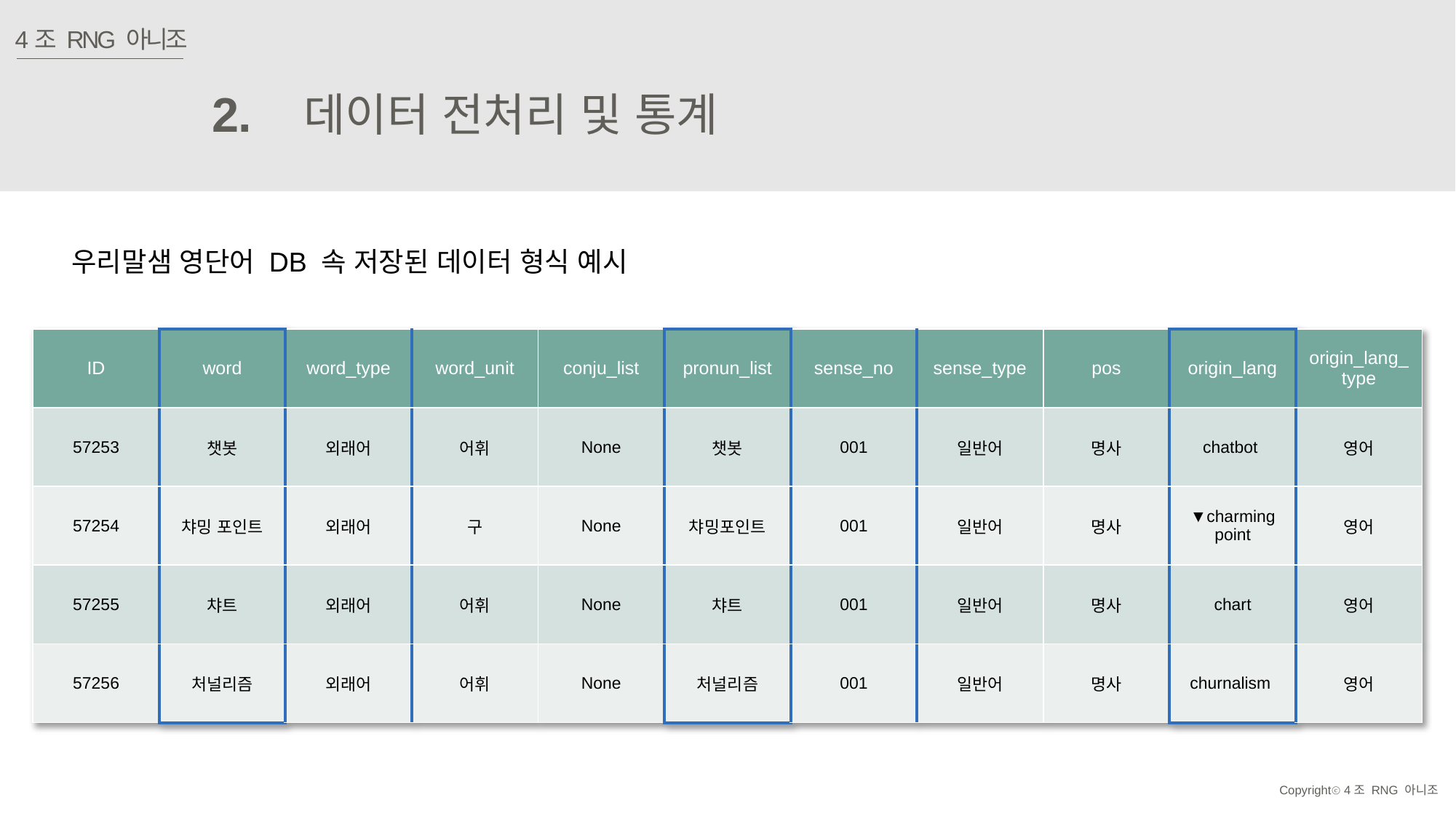

4조 RNG 아니조
2.
데이터 전처리 및 통계
우리말샘 영단어 DB 속 저장된 데이터 형식 예시
| ID | word | word\_type | word\_unit | conju\_list | pronun\_list | sense\_no | sense\_type | pos | origin\_lang | origin\_lang\_type |
| --- | --- | --- | --- | --- | --- | --- | --- | --- | --- | --- |
| 57253 | 챗봇 | 외래어 | 어휘 | None | 챗봇 | 001 | 일반어 | 명사 | chatbot | 영어 |
| 57254 | 챠밍 포인트 | 외래어 | 구 | None | 챠밍포인트 | 001 | 일반어 | 명사 | ▼charming point | 영어 |
| 57255 | 챠트 | 외래어 | 어휘 | None | 챠트 | 001 | 일반어 | 명사 | chart | 영어 |
| 57256 | 처널리즘 | 외래어 | 어휘 | None | 처널리즘 | 001 | 일반어 | 명사 | churnalism | 영어 |